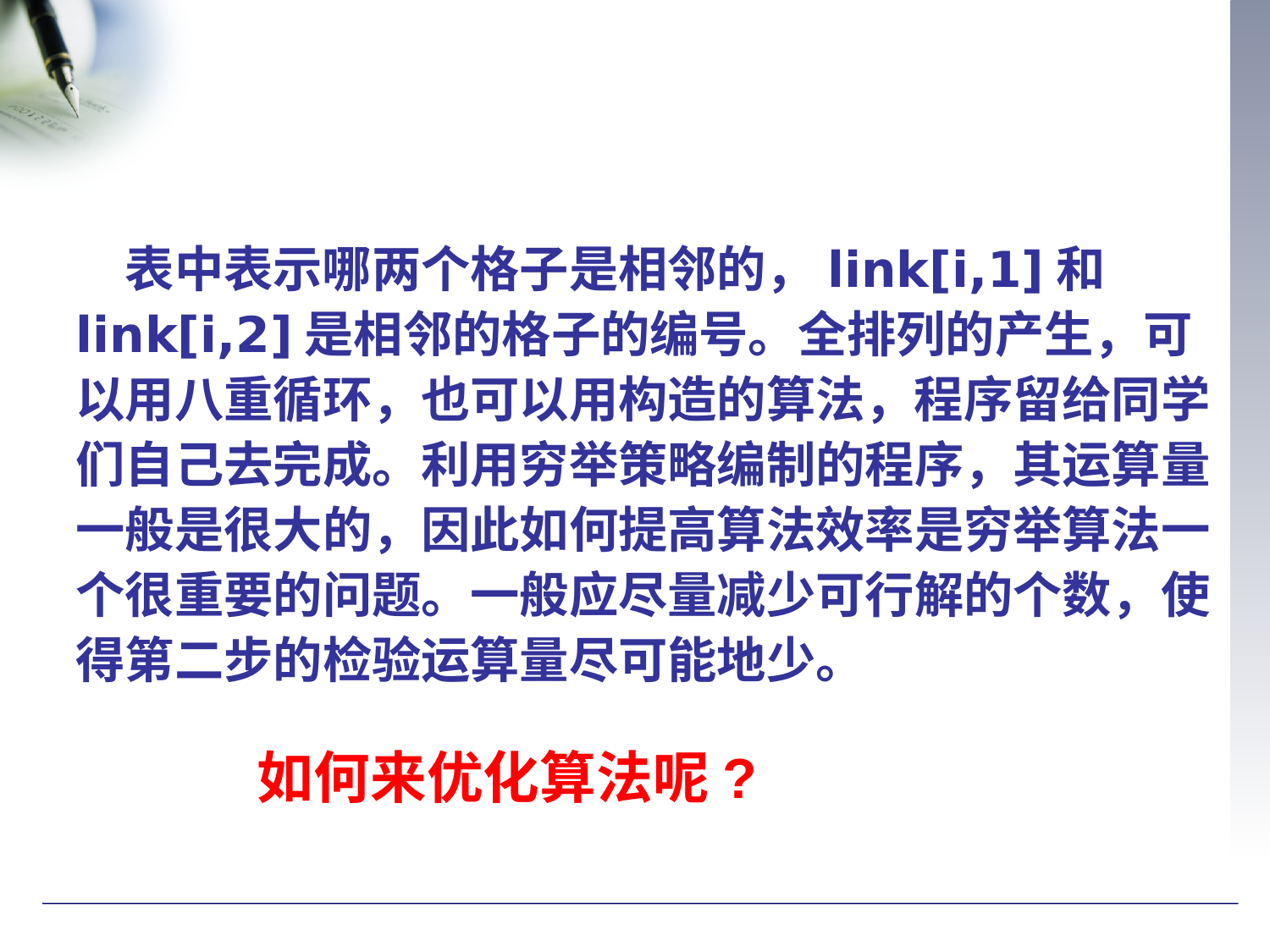

#
         表中表示哪两个格子是相邻的，link[i,1]和link[i,2]是相邻的格子的编号。全排列的产生，可以用八重循环，也可以用构造的算法，程序留给同学们自己去完成。利用穷举策略编制的程序，其运算量一般是很大的，因此如何提高算法效率是穷举算法一个很重要的问题。一般应尽量减少可行解的个数，使得第二步的检验运算量尽可能地少。
如何来优化算法呢?